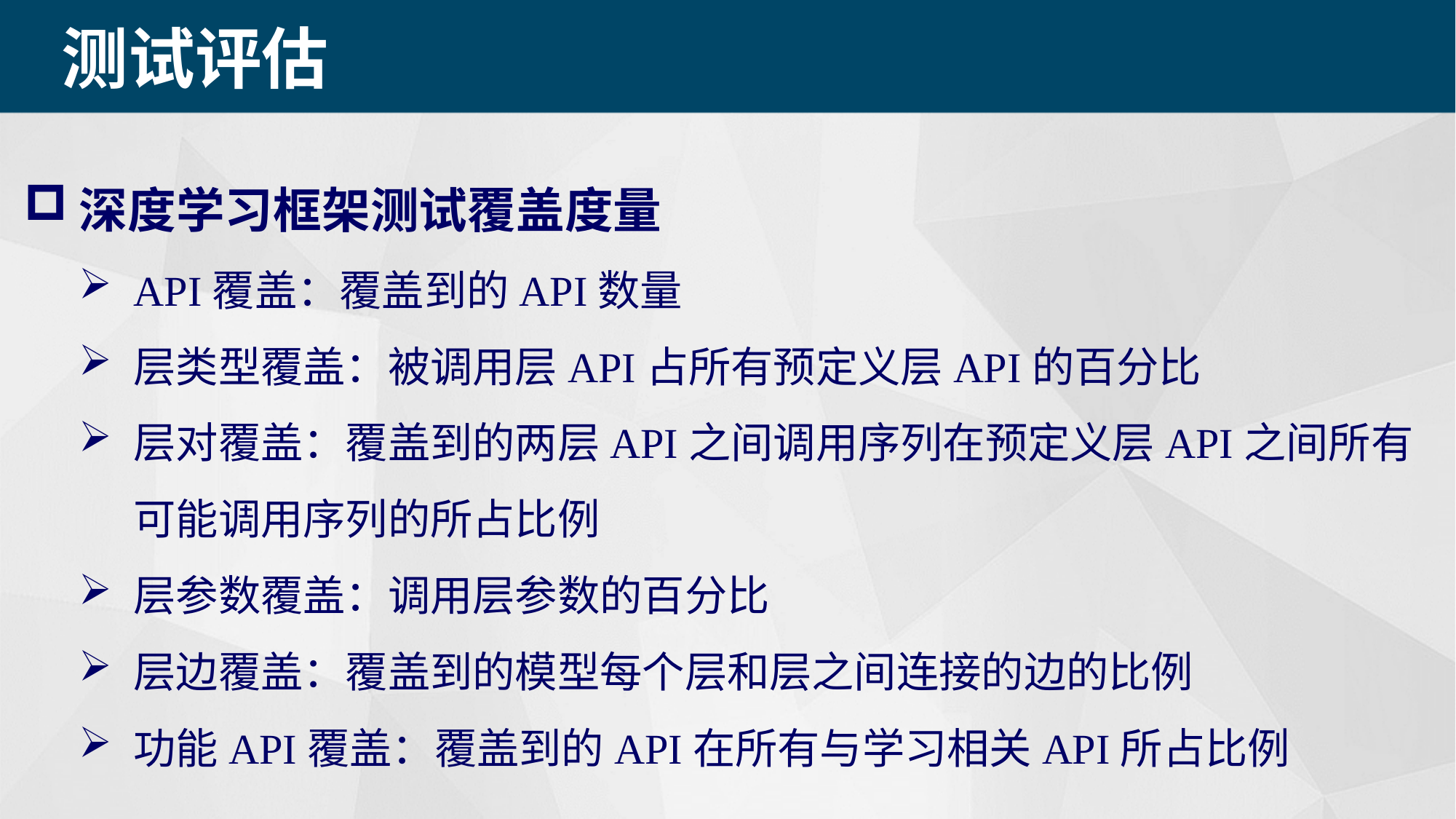

测试评估
深度学习框架测试覆盖度量
API覆盖：覆盖到的API数量
层类型覆盖：被调用层API占所有预定义层API的百分比
层对覆盖：覆盖到的两层API之间调用序列在预定义层API之间所有可能调用序列的所占比例
层参数覆盖：调用层参数的百分比
层边覆盖：覆盖到的模型每个层和层之间连接的边的比例
功能API覆盖：覆盖到的API在所有与学习相关API所占比例